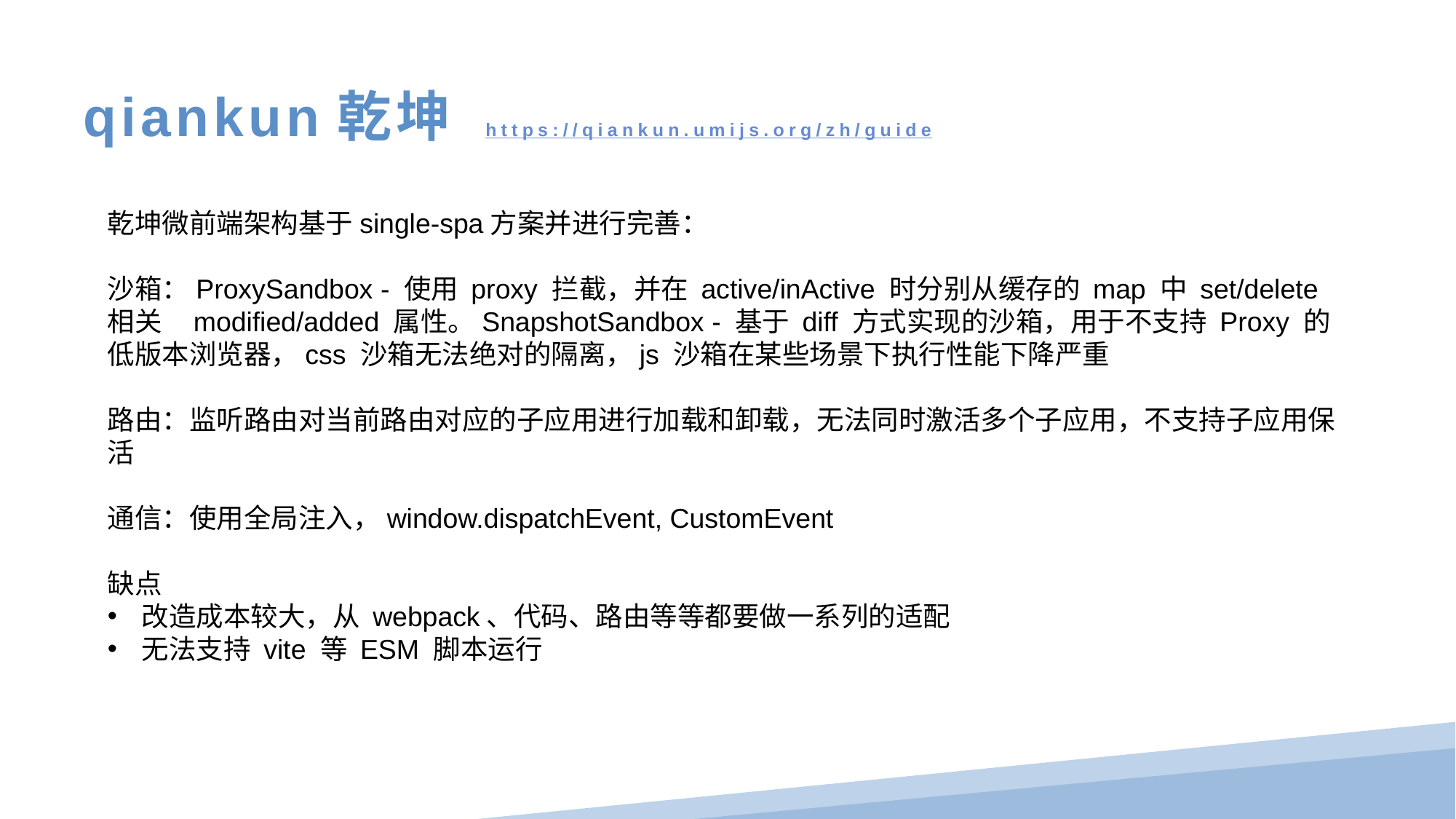

qiankun乾坤 https://qiankun.umijs.org/zh/guide
乾坤微前端架构基于single-spa方案并进行完善：

沙箱：ProxySandbox - 使用 proxy 拦截，并在 active/inActive 时分别从缓存的 map 中 set/delete 相关    modified/added 属性。SnapshotSandbox - 基于 diff 方式实现的沙箱，用于不支持 Proxy 的低版本浏览器，css 沙箱无法绝对的隔离，js 沙箱在某些场景下执行性能下降严重

路由：监听路由对当前路由对应的子应用进行加载和卸载，无法同时激活多个子应用，不支持子应用保活

通信：使用全局注入，window.dispatchEvent, CustomEvent

缺点
改造成本较大，从 webpack、代码、路由等等都要做一系列的适配
无法支持 vite 等 ESM 脚本运行